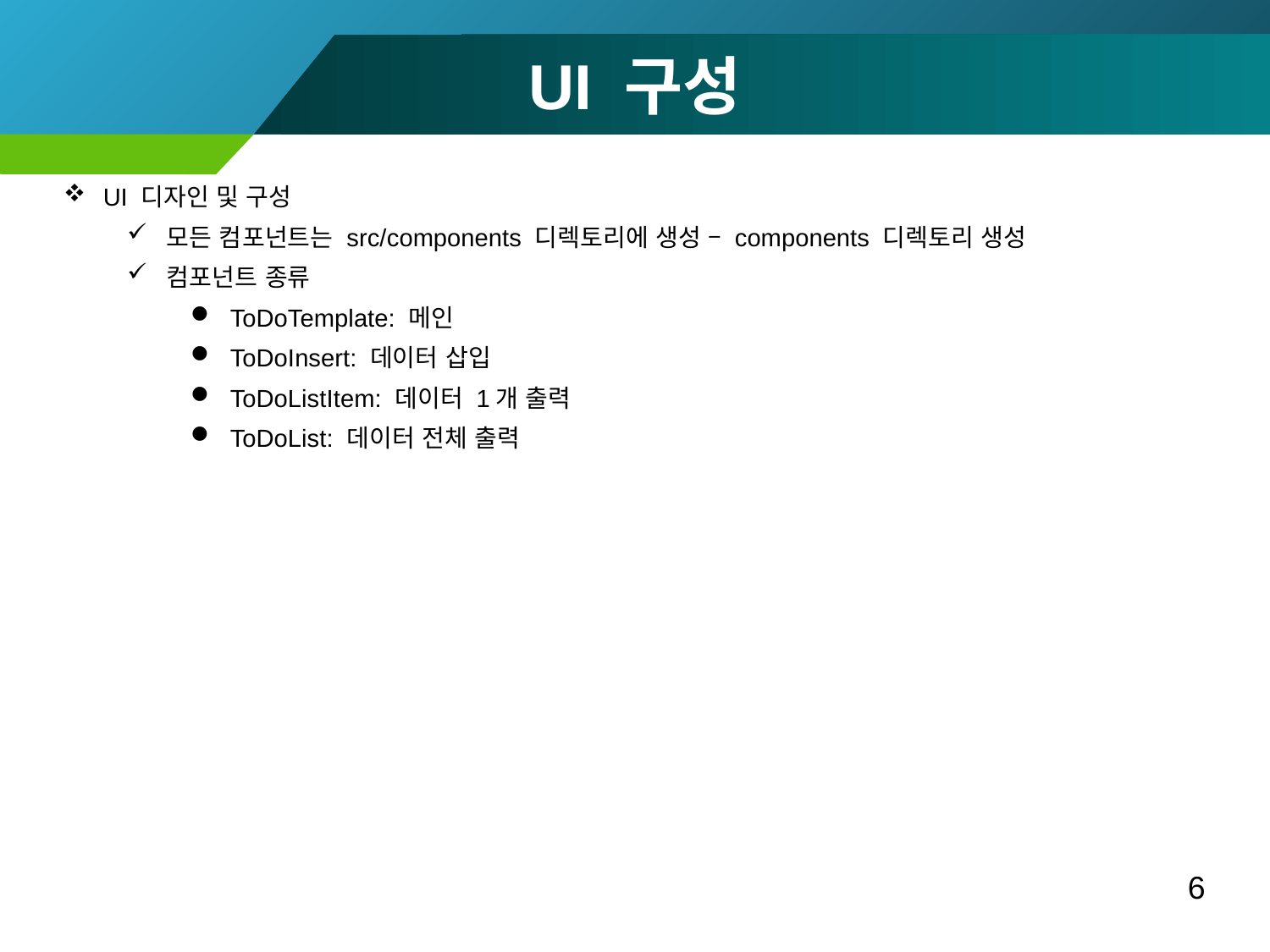

UI 구성
UI 디자인 및 구성
모든 컴포넌트는 src/components 디렉토리에 생성 – components 디렉토리 생성
컴포넌트 종류
ToDoTemplate: 메인
ToDoInsert: 데이터 삽입
ToDoListItem: 데이터 1개 출력
ToDoList: 데이터 전체 출력
6